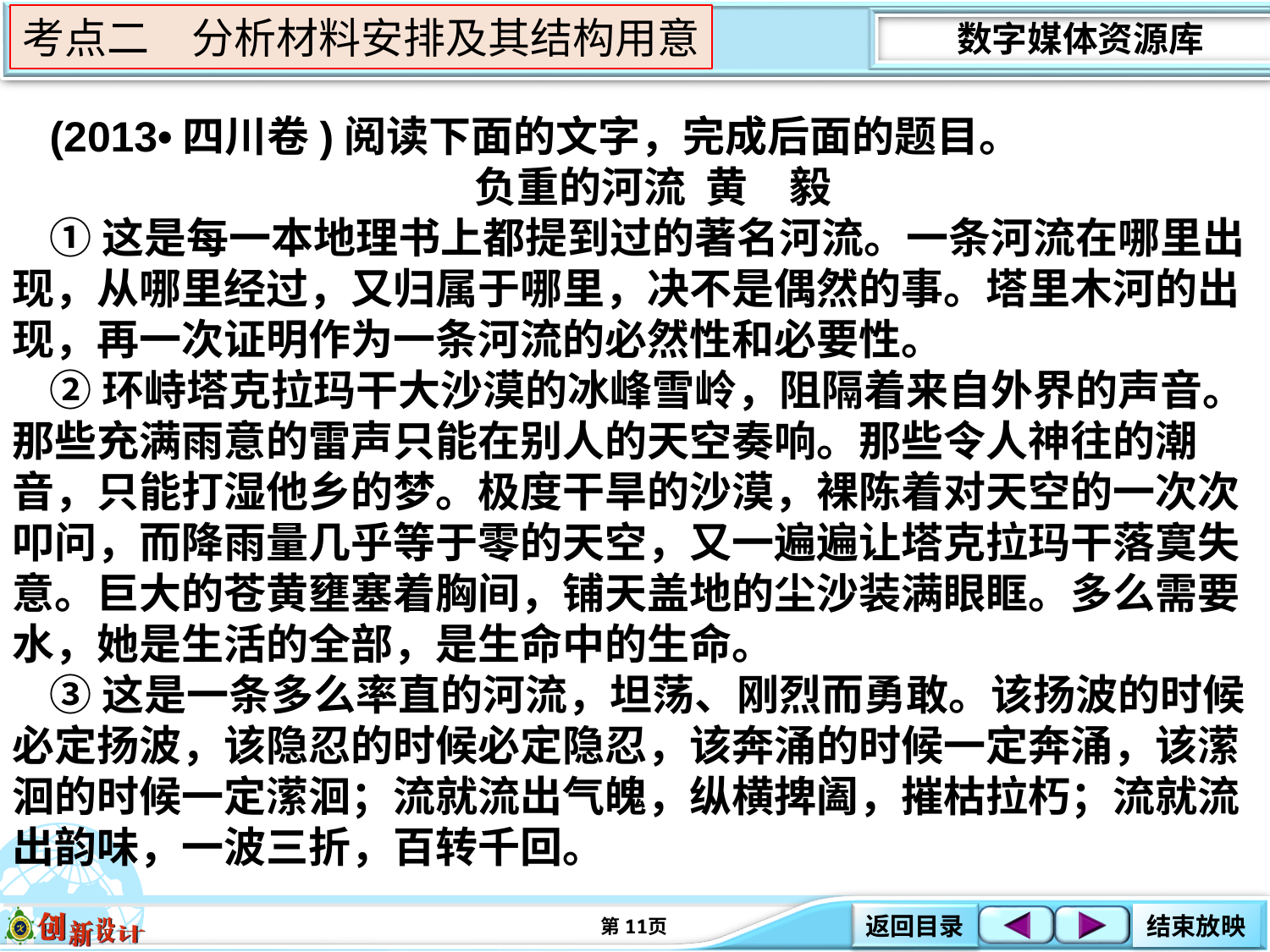

考点二　分析材料安排及其结构用意
(2013•四川卷)阅读下面的文字，完成后面的题目。
负重的河流  黄　毅
①这是每一本地理书上都提到过的著名河流。一条河流在哪里出现，从哪里经过，又归属于哪里，决不是偶然的事。塔里木河的出现，再一次证明作为一条河流的必然性和必要性。
②环峙塔克拉玛干大沙漠的冰峰雪岭，阻隔着来自外界的声音。那些充满雨意的雷声只能在别人的天空奏响。那些令人神往的潮音，只能打湿他乡的梦。极度干旱的沙漠，裸陈着对天空的一次次叩问，而降雨量几乎等于零的天空，又一遍遍让塔克拉玛干落寞失意。巨大的苍黄壅塞着胸间，铺天盖地的尘沙装满眼眶。多么需要水，她是生活的全部，是生命中的生命。
③这是一条多么率直的河流，坦荡、刚烈而勇敢。该扬波的时候必定扬波，该隐忍的时候必定隐忍，该奔涌的时候一定奔涌，该潆洄的时候一定潆洄；流就流出气魄，纵横捭阖，摧枯拉朽；流就流出韵味，一波三折，百转千回。